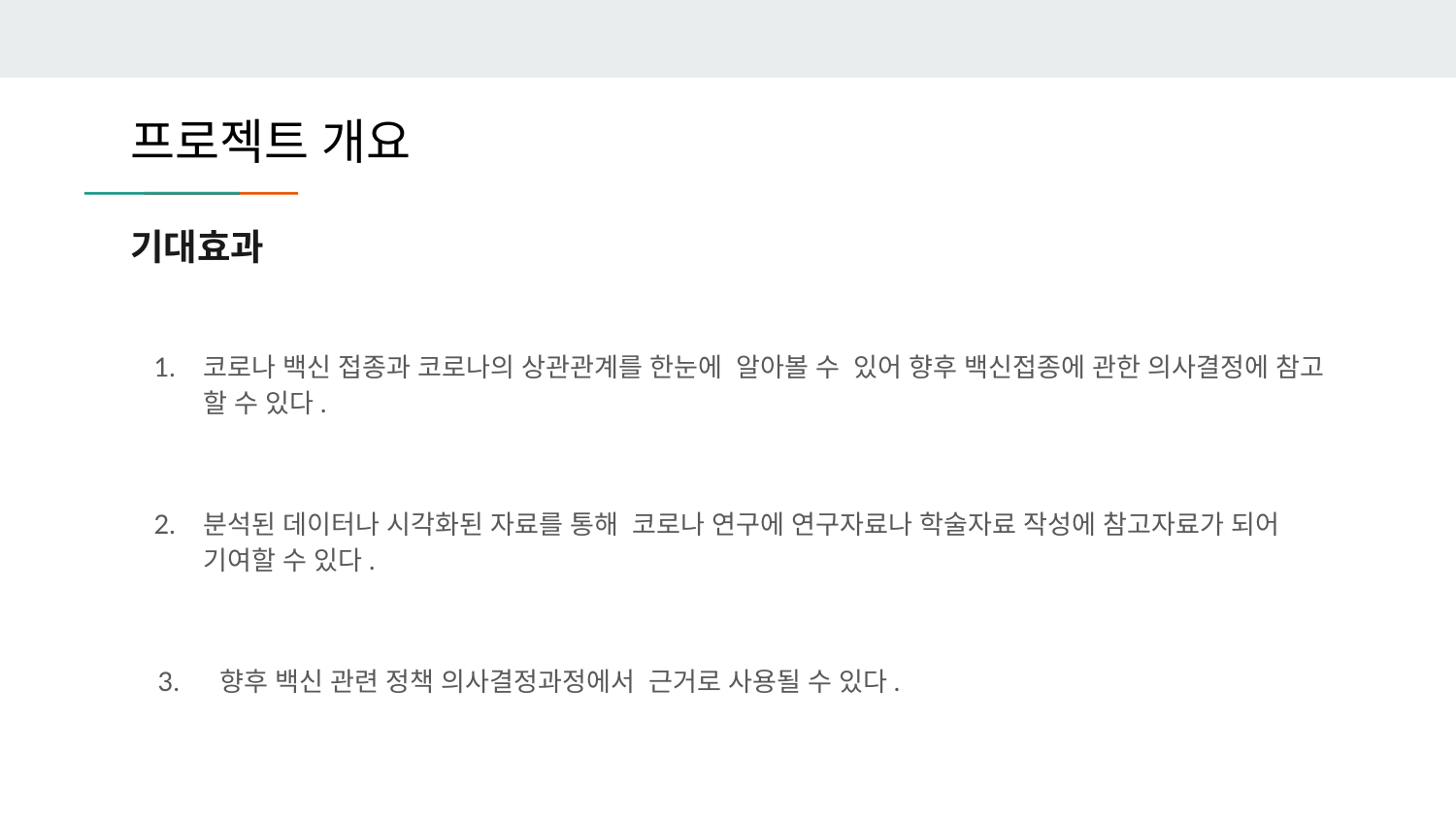

프로젝트 개요
# 기대효과
코로나 백신 접종과 코로나의 상관관계를 한눈에  알아볼 수  있어 향후 백신접종에 관한 의사결정에 참고 할 수 있다.

분석된 데이터나 시각화된 자료를 통해  코로나 연구에 연구자료나 학술자료 작성에 참고자료가 되어 기여할 수 있다.

    3.     향후 백신 관련 정책 의사결정과정에서  근거로 사용될 수 있다.